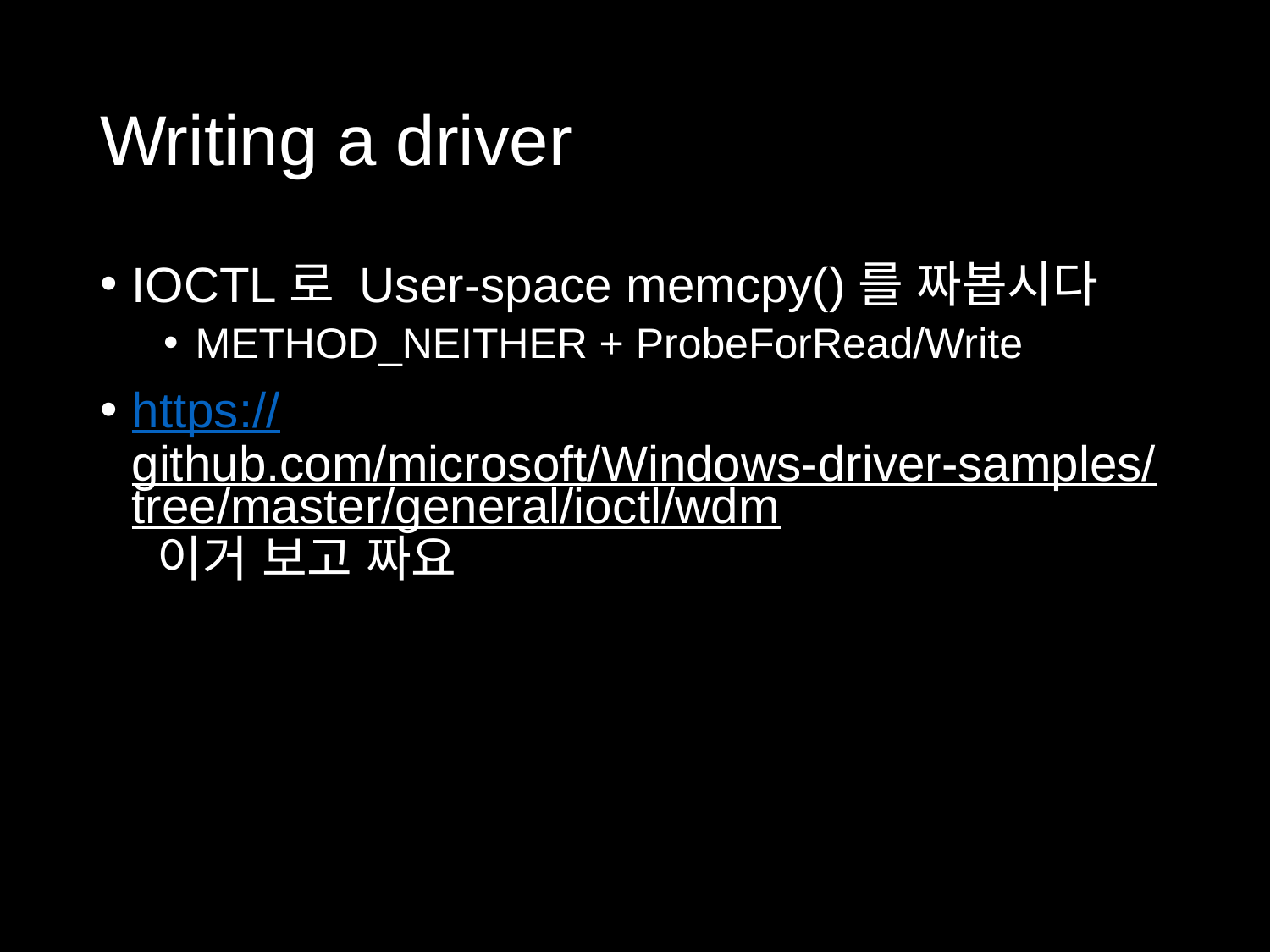

# Writing a driver
IOCTL로 User-space memcpy()를 짜봅시다
METHOD_NEITHER + ProbeForRead/Write
https://github.com/microsoft/Windows-driver-samples/tree/master/general/ioctl/wdm 이거 보고 짜요